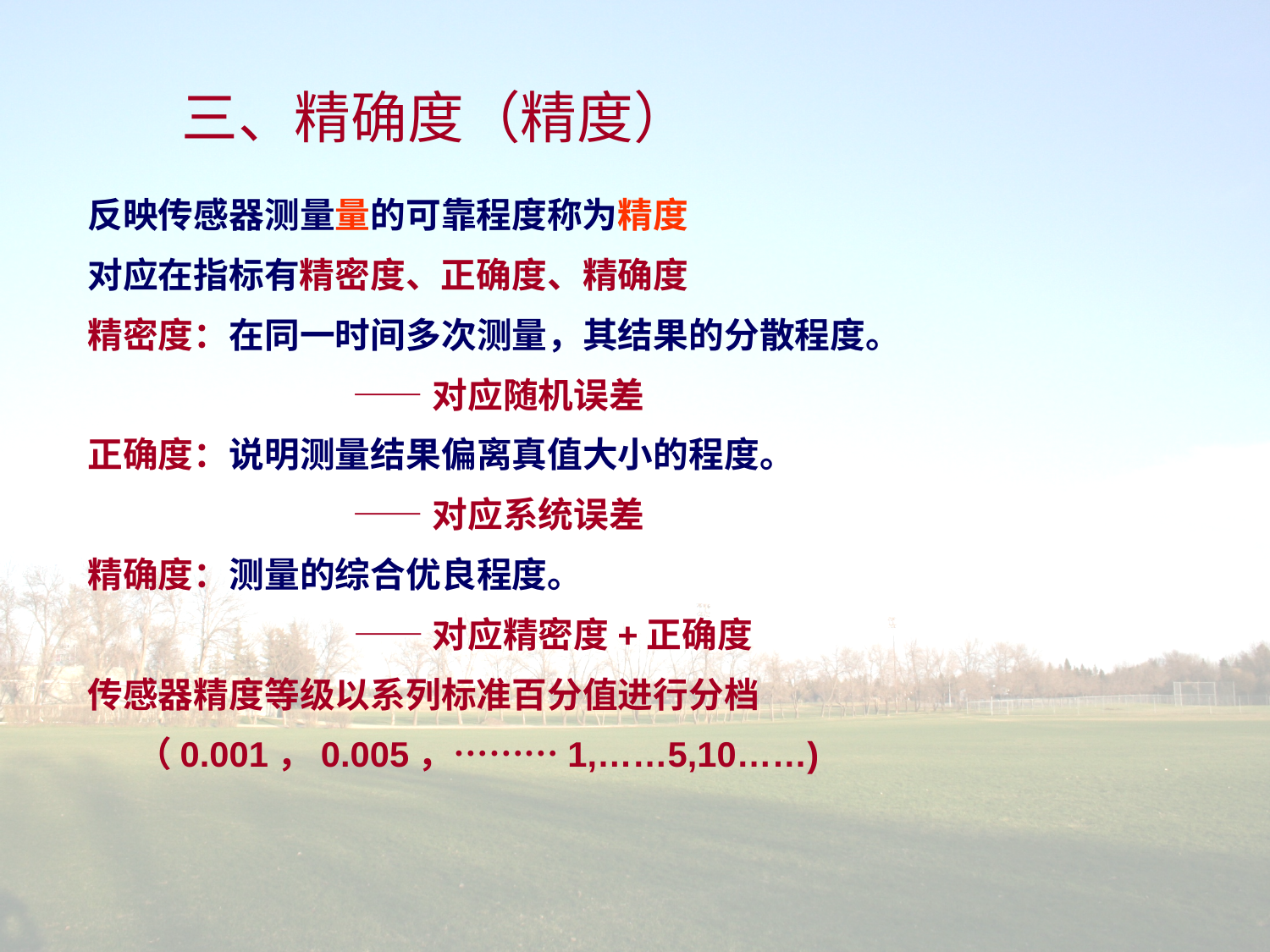

# 三、精确度（精度）
反映传感器测量量的可靠程度称为精度
对应在指标有精密度、正确度、精确度
精密度：在同一时间多次测量，其结果的分散程度。
                                 ——对应随机误差
正确度：说明测量结果偏离真值大小的程度。
                                 ——对应系统误差
精确度：测量的综合优良程度。
                                 ——对应精密度+正确度
传感器精度等级以系列标准百分值进行分档
     （0.001，0.005，………1,……5,10……)